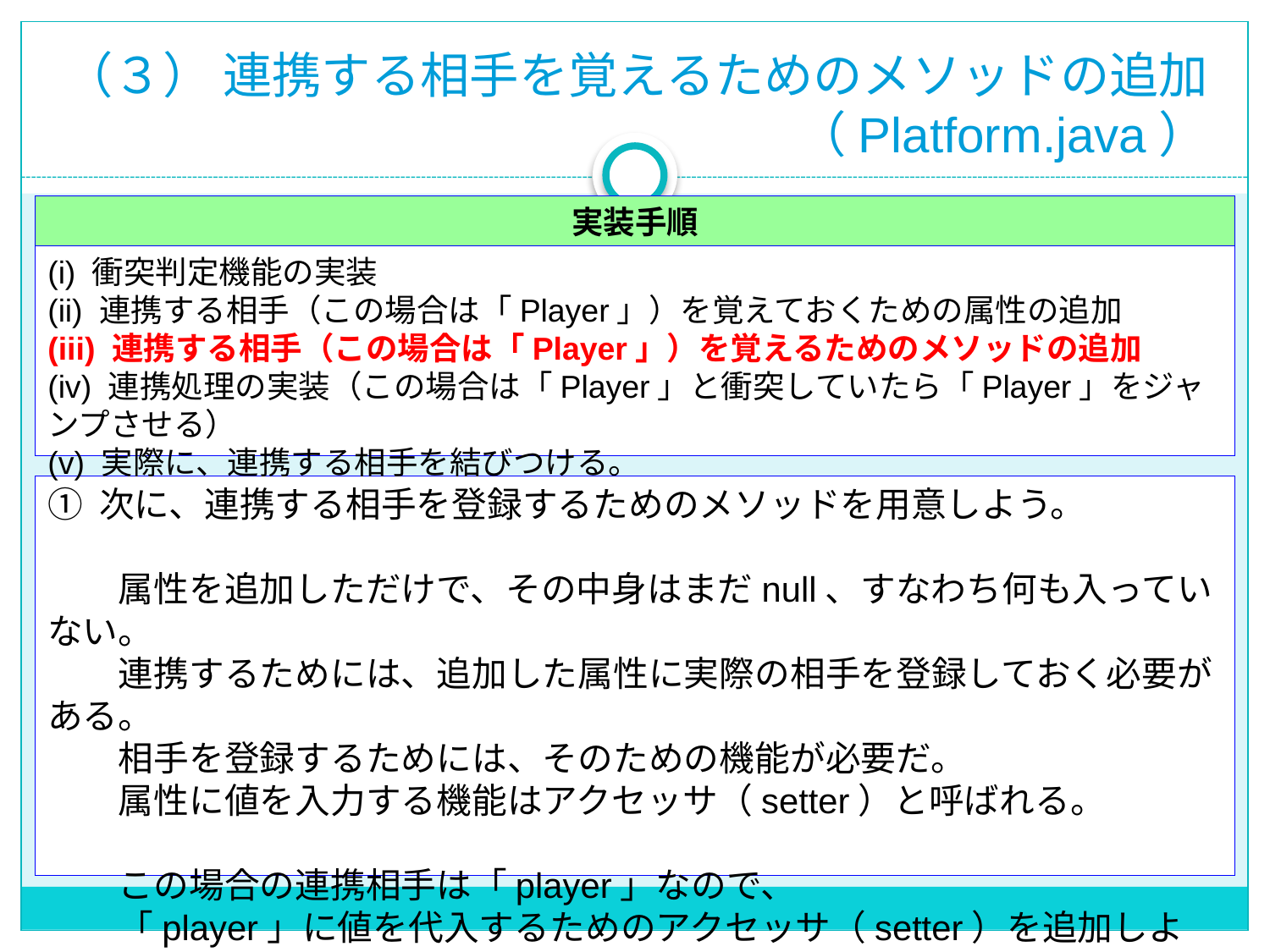

（３） 連携する相手を覚えるためのメソッドの追加
（Platform.java）
実装手順
(i) 衝突判定機能の実装
(ii) 連携する相手（この場合は「Player」）を覚えておくための属性の追加
(iii) 連携する相手（この場合は「Player」）を覚えるためのメソッドの追加
(iv) 連携処理の実装（この場合は「Player」と衝突していたら「Player」をジャンプさせる）
(v) 実際に、連携する相手を結びつける。

① 次に、連携する相手を登録するためのメソッドを用意しよう。

　　属性を追加しただけで、その中身はまだnull、すなわち何も入っていない。
　　連携するためには、追加した属性に実際の相手を登録しておく必要がある。
　　相手を登録するためには、そのための機能が必要だ。
　　属性に値を入力する機能はアクセッサ（setter）と呼ばれる。

　　この場合の連携相手は「player」なので、
　　「player」に値を代入するためのアクセッサ（setter）を追加しよう。